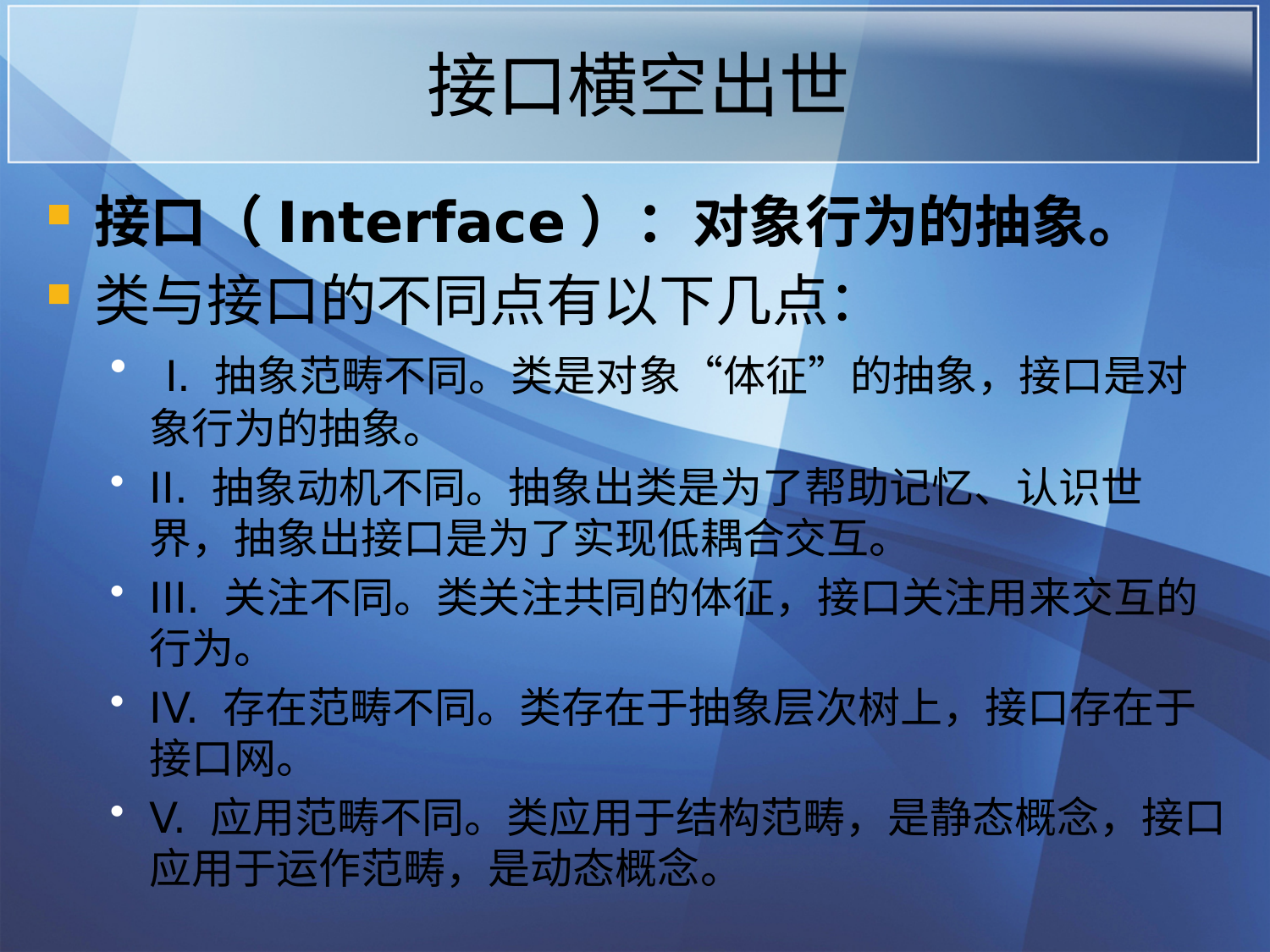

# 接口横空出世
接口（Interface）：对象行为的抽象。
类与接口的不同点有以下几点：
 I. 抽象范畴不同。类是对象“体征”的抽象，接口是对象行为的抽象。
II. 抽象动机不同。抽象出类是为了帮助记忆、认识世界，抽象出接口是为了实现低耦合交互。
III. 关注不同。类关注共同的体征，接口关注用来交互的行为。
IV. 存在范畴不同。类存在于抽象层次树上，接口存在于接口网。
V. 应用范畴不同。类应用于结构范畴，是静态概念，接口应用于运作范畴，是动态概念。